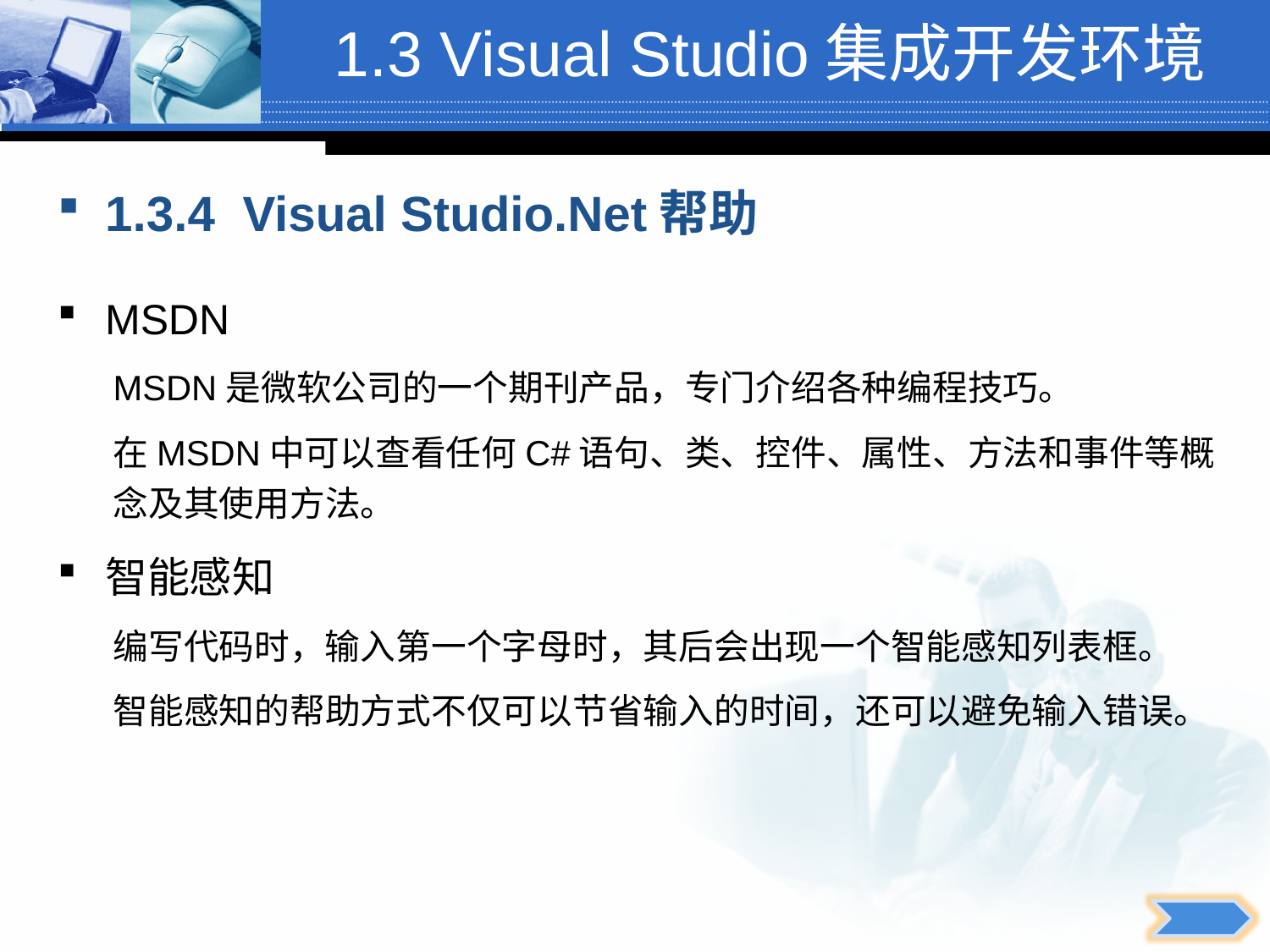

1.3 Visual Studio集成开发环境
1.3.4  Visual Studio.Net帮助
MSDN
MSDN是微软公司的一个期刊产品，专门介绍各种编程技巧。
在MSDN中可以查看任何C#语句、类、控件、属性、方法和事件等概念及其使用方法。
智能感知
编写代码时，输入第一个字母时，其后会出现一个智能感知列表框。
智能感知的帮助方式不仅可以节省输入的时间，还可以避免输入错误。